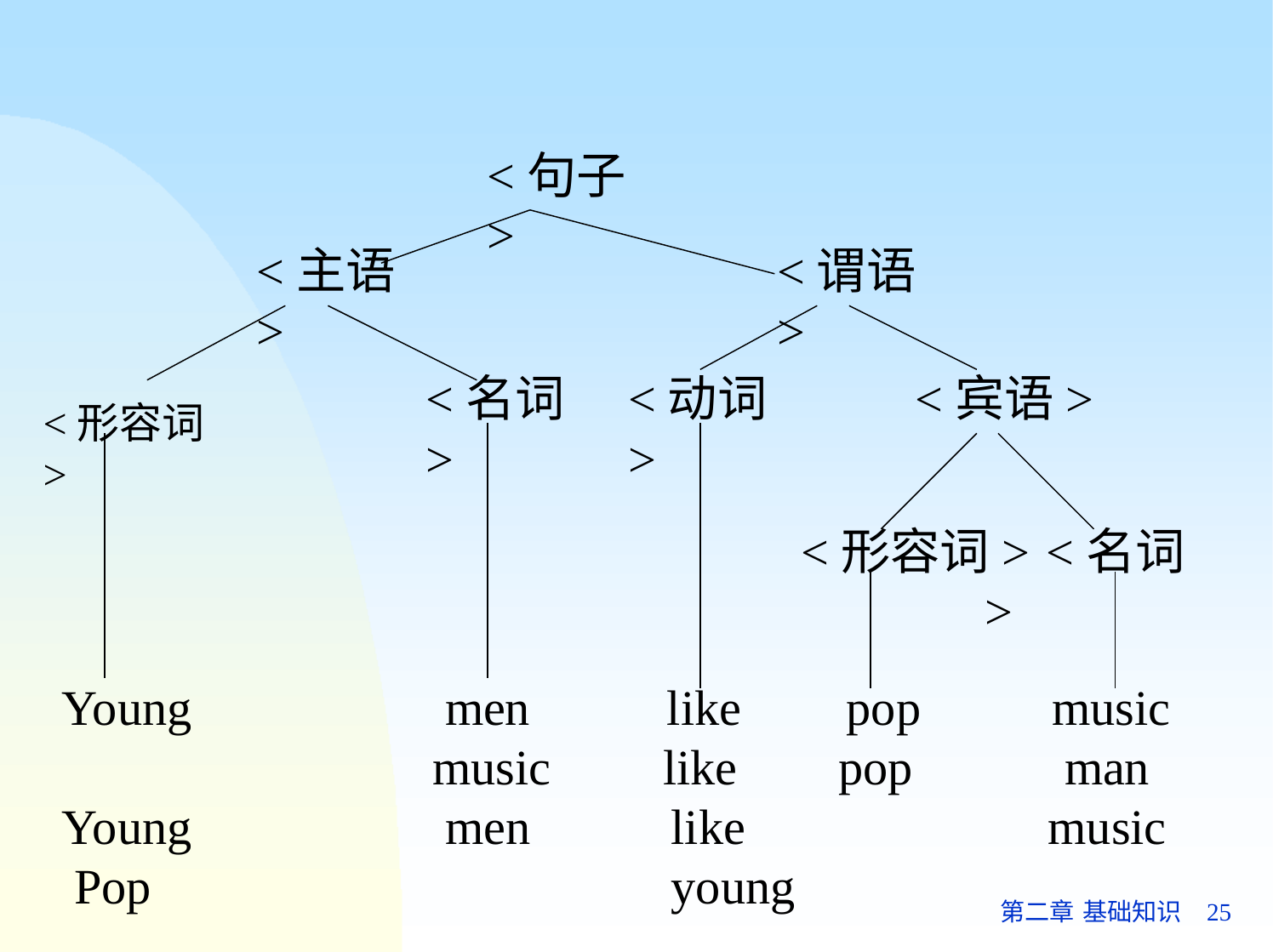

# <句子>

<主语>
<谓语>

<名词>
<动词>
<宾语>

<形容词>	<名词>
<形容词>

Young  Young  Pop
………………
men  music  men
like	pop
like	pop
like	young
music  man  music
第二章 基础知识	25